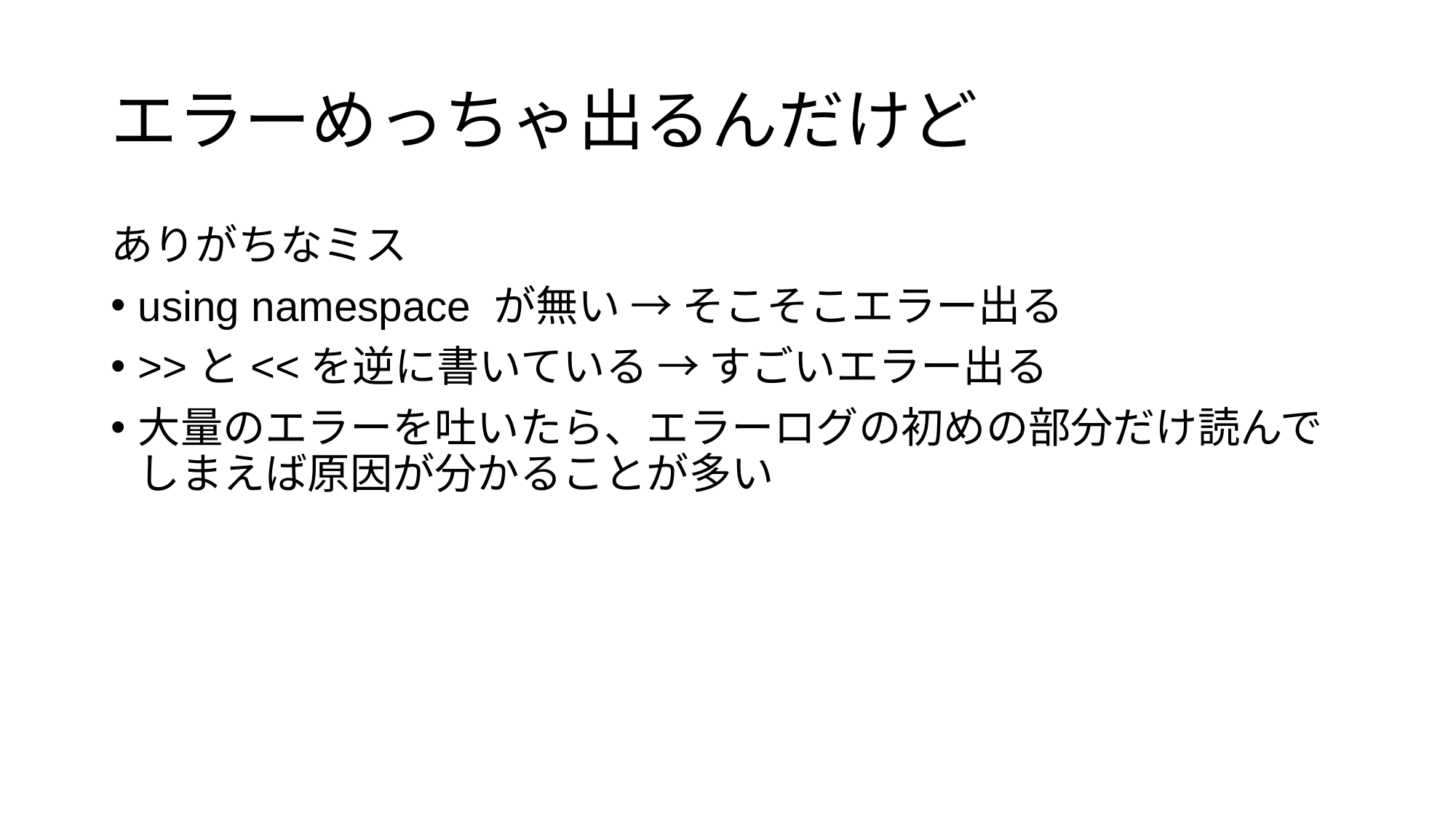

# エラーめっちゃ出るんだけど
ありがちなミス
using namespace が無い → そこそこエラー出る
>>と<<を逆に書いている → すごいエラー出る
大量のエラーを吐いたら、エラーログの初めの部分だけ読んでしまえば原因が分かることが多い